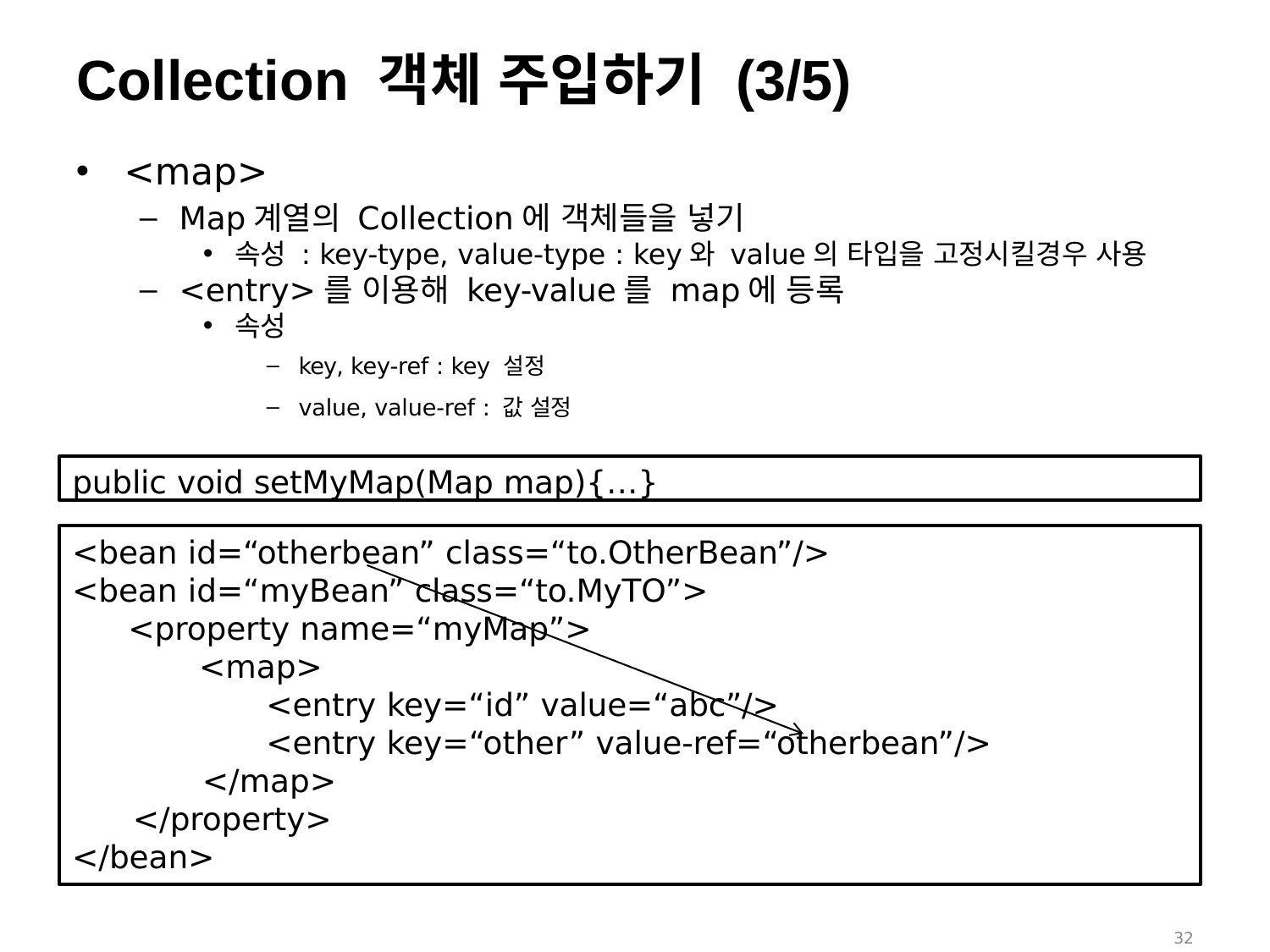

# Collection 객체 주입하기 (3/5)
<map>
Map계열의 Collection에 객체들을 넣기
속성 : key-type, value-type : key와 value의 타입을 고정시킬경우 사용
<entry>를 이용해 key-value를 map에 등록
속성
key, key-ref : key 설정
value, value-ref : 값 설정
public void setMyMap(Map map){…}

<bean id=“otherbean” class=“to.OtherBean”/>
<bean id=“myBean” class=“to.MyTO”>
<property name=“myMap”>
<map>
<entry key=“id” value=“abc”/>
<entry key=“other” value-ref=“otherbean”/>
</map>
</property>
</bean>

32